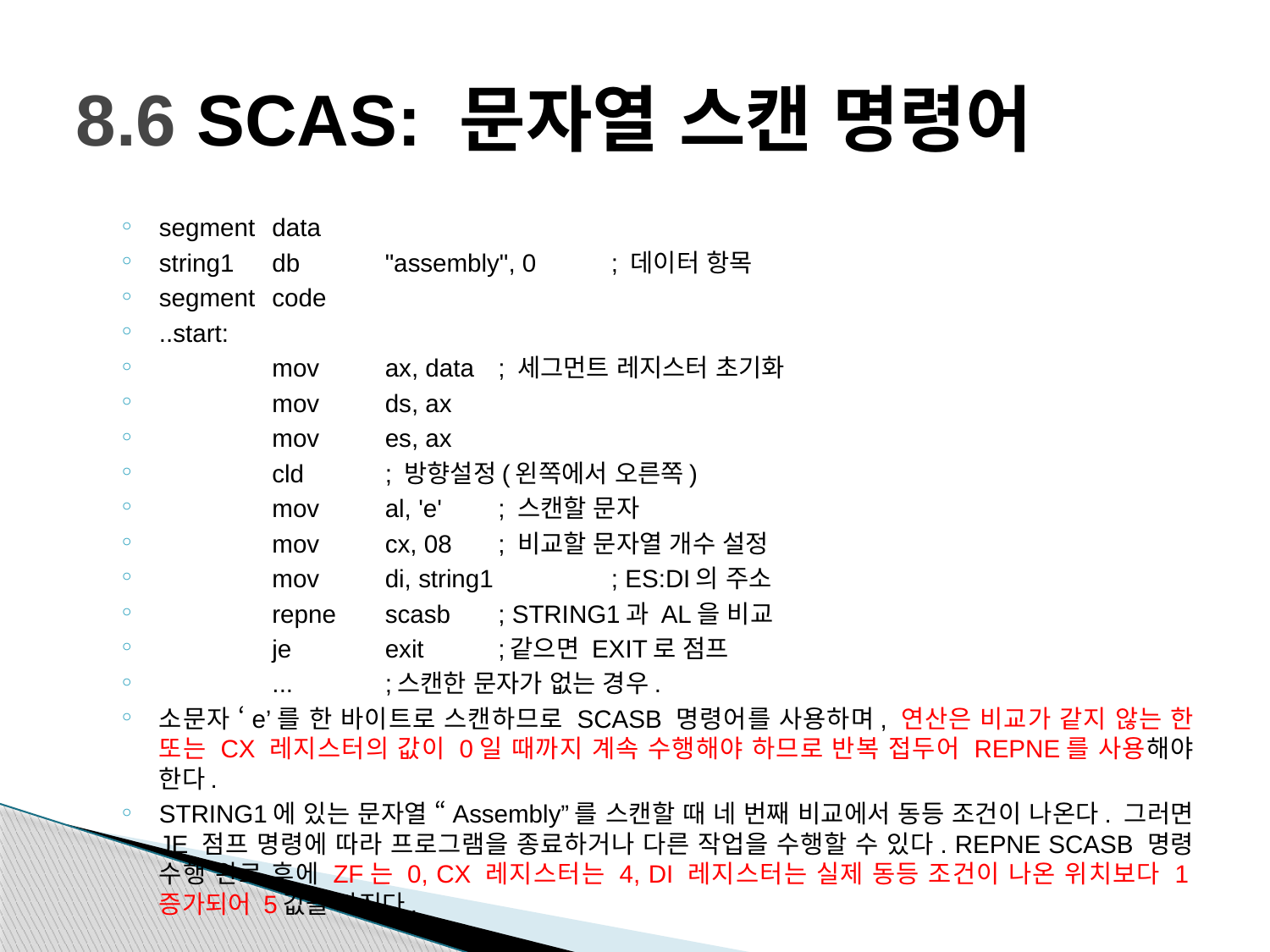

# 8.6 SCAS: 문자열 스캔 명령어
segment	data
string1	db	"assembly", 0		; 데이터 항목
segment	code
..start:
	mov	ax, data		; 세그먼트 레지스터 초기화
	mov	ds, ax
	mov	es, ax
	cld			; 방향설정(왼쪽에서 오른쪽)
	mov	al, 'e'		; 스캔할 문자
	mov	cx, 08		; 비교할 문자열 개수 설정
	mov	di, string1   	; ES:DI의 주소
	repne	scasb		; STRING1과 AL을 비교
	je	exit		;같으면 EXIT로 점프
	...			;스캔한 문자가 없는 경우.
소문자 ‘e’를 한 바이트로 스캔하므로 SCASB 명령어를 사용하며, 연산은 비교가 같지 않는 한 또는 CX 레지스터의 값이 0일 때까지 계속 수행해야 하므로 반복 접두어 REPNE를 사용해야 한다.
STRING1에 있는 문자열 “Assembly”를 스캔할 때 네 번째 비교에서 동등 조건이 나온다. 그러면 JE 점프 명령에 따라 프로그램을 종료하거나 다른 작업을 수행할 수 있다. REPNE SCASB 명령 수행 완료 후에 ZF는 0, CX 레지스터는 4, DI 레지스터는 실제 동등 조건이 나온 위치보다 1증가되어 5값을 가진다.